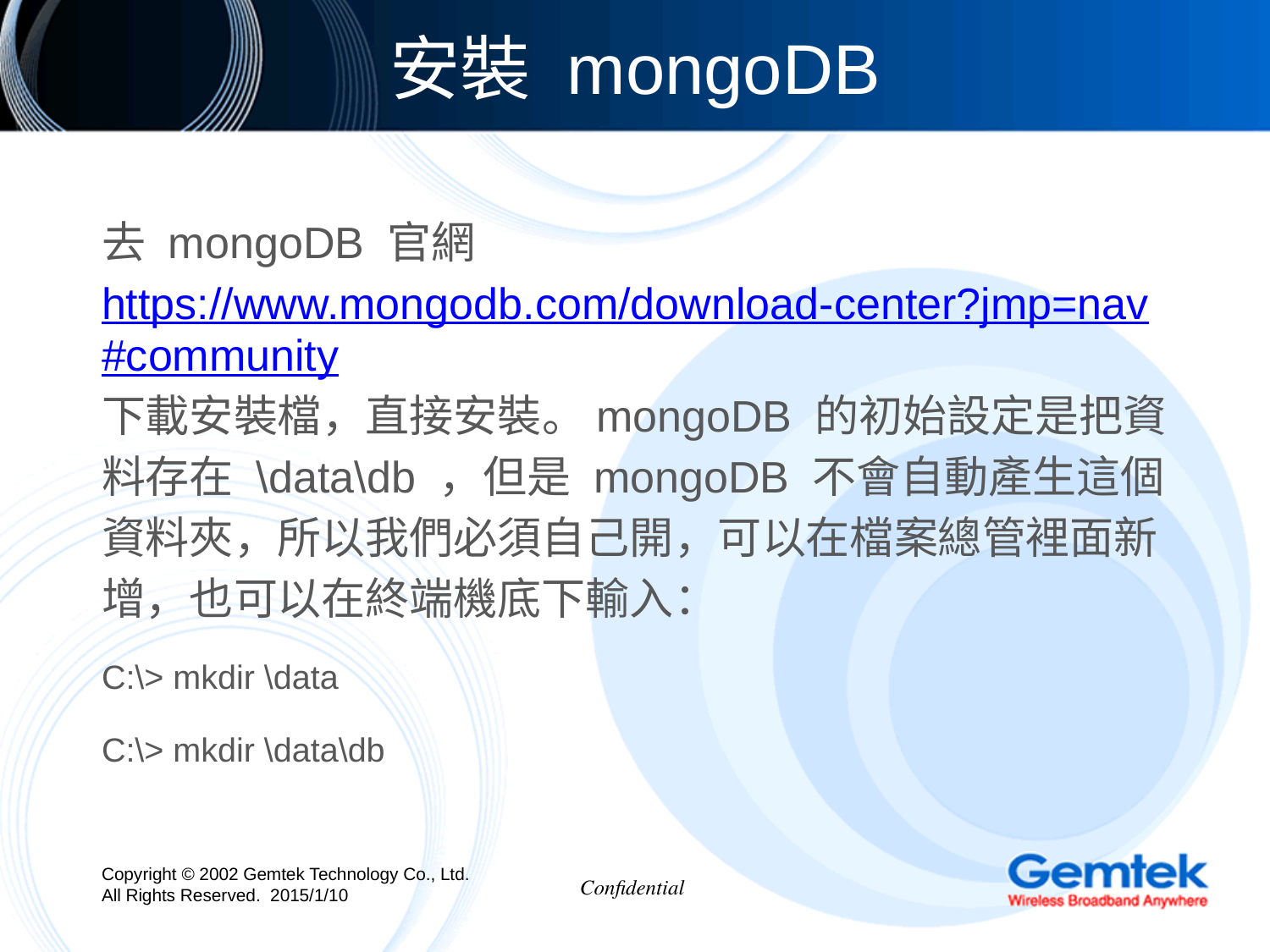

# 安裝 mongoDB
去 mongoDB 官網https://www.mongodb.com/download-center?jmp=nav#community下載安裝檔，直接安裝。mongoDB 的初始設定是把資料存在 \data\db ，但是 mongoDB 不會自動產生這個資料夾，所以我們必須自己開，可以在檔案總管裡面新增，也可以在終端機底下輸入：
C:\> mkdir \data
C:\> mkdir \data\db